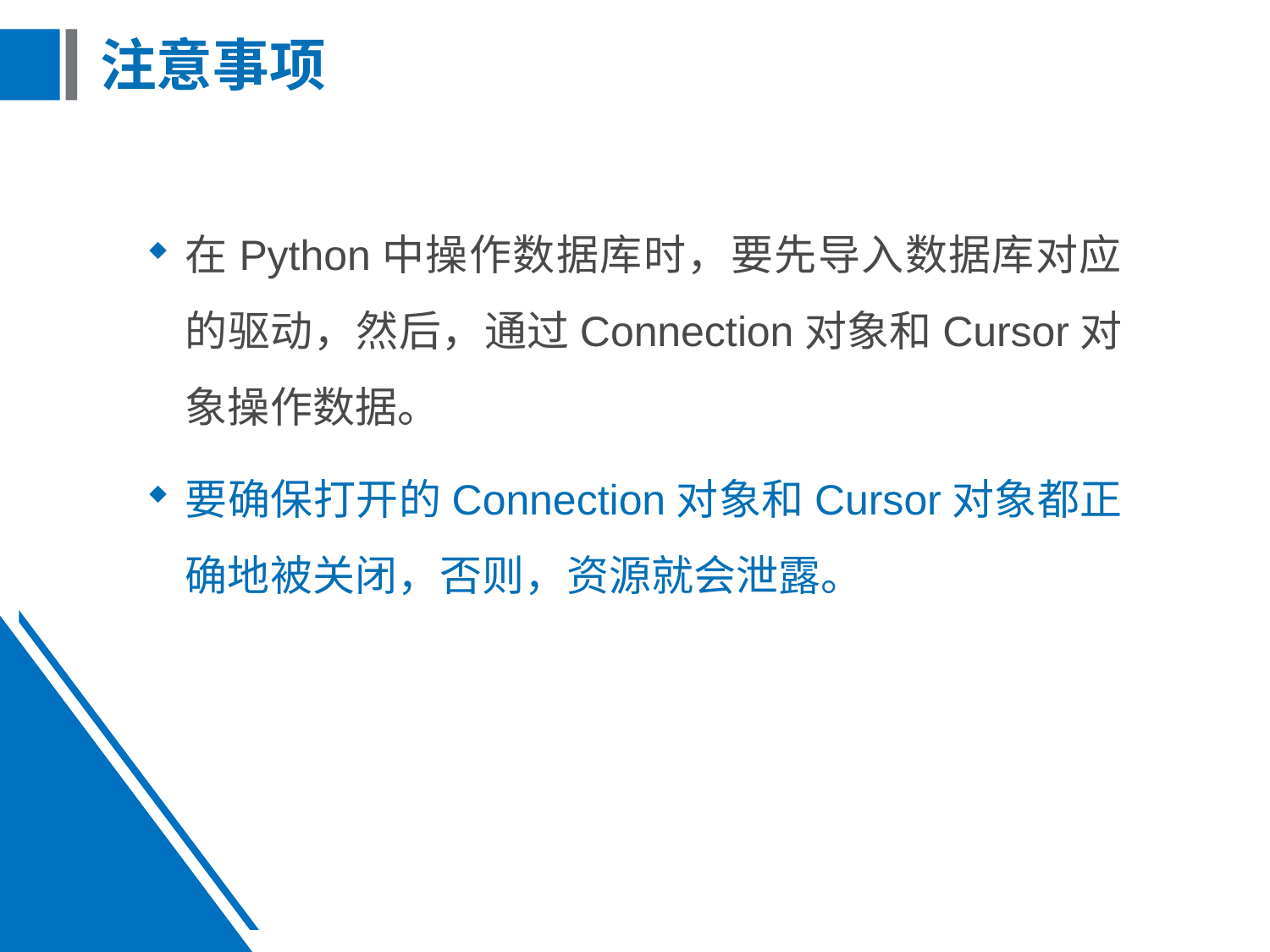

# 注意事项
在Python中操作数据库时，要先导入数据库对应的驱动，然后，通过Connection对象和Cursor对象操作数据。
要确保打开的Connection对象和Cursor对象都正确地被关闭，否则，资源就会泄露。